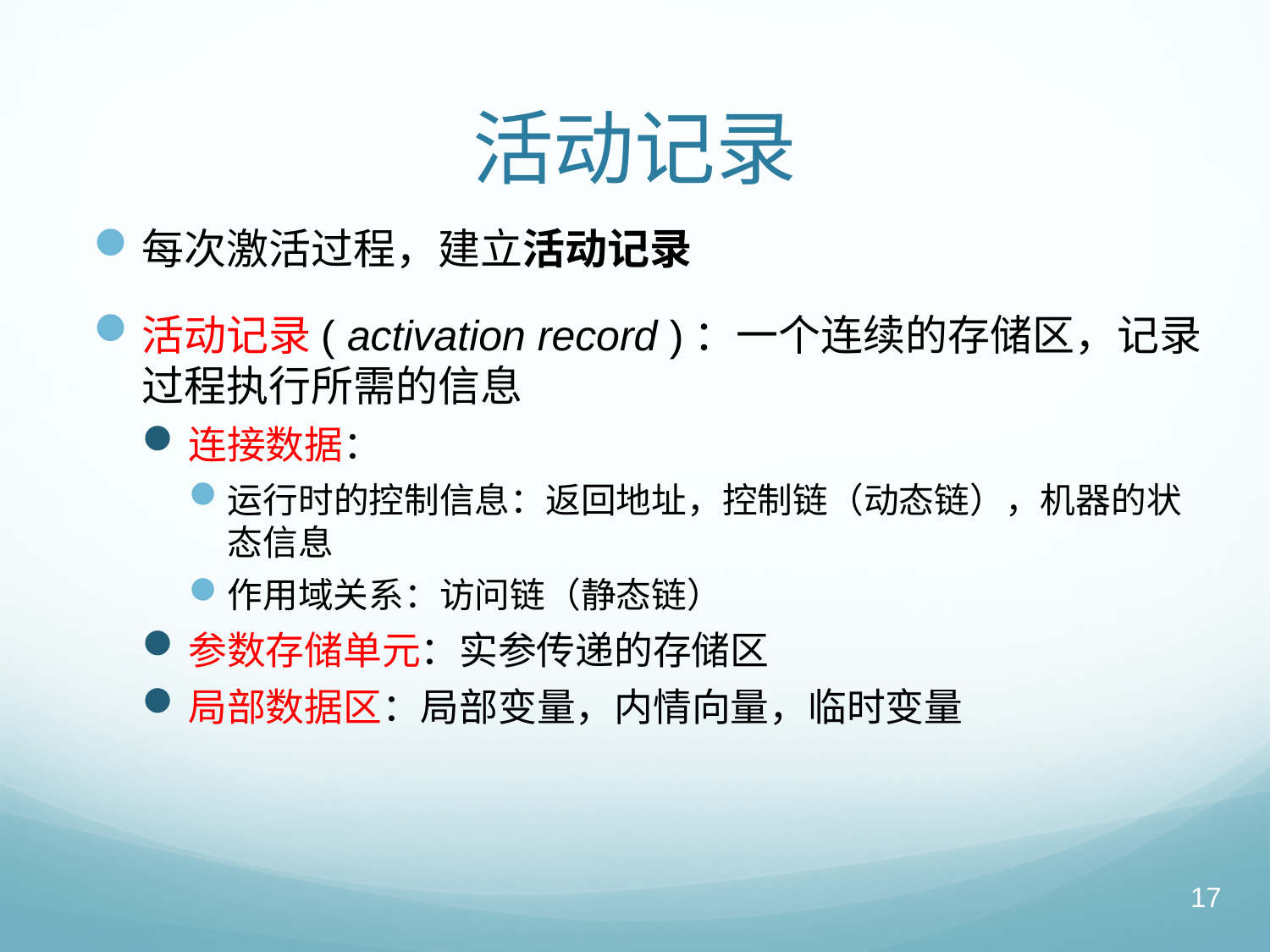

# 活动记录
每次激活过程，建立活动记录
活动记录( activation record )：一个连续的存储区，记录过程执行所需的信息
连接数据：
运行时的控制信息：返回地址，控制链（动态链），机器的状态信息
作用域关系：访问链（静态链）
参数存储单元：实参传递的存储区
局部数据区：局部变量，内情向量，临时变量
17